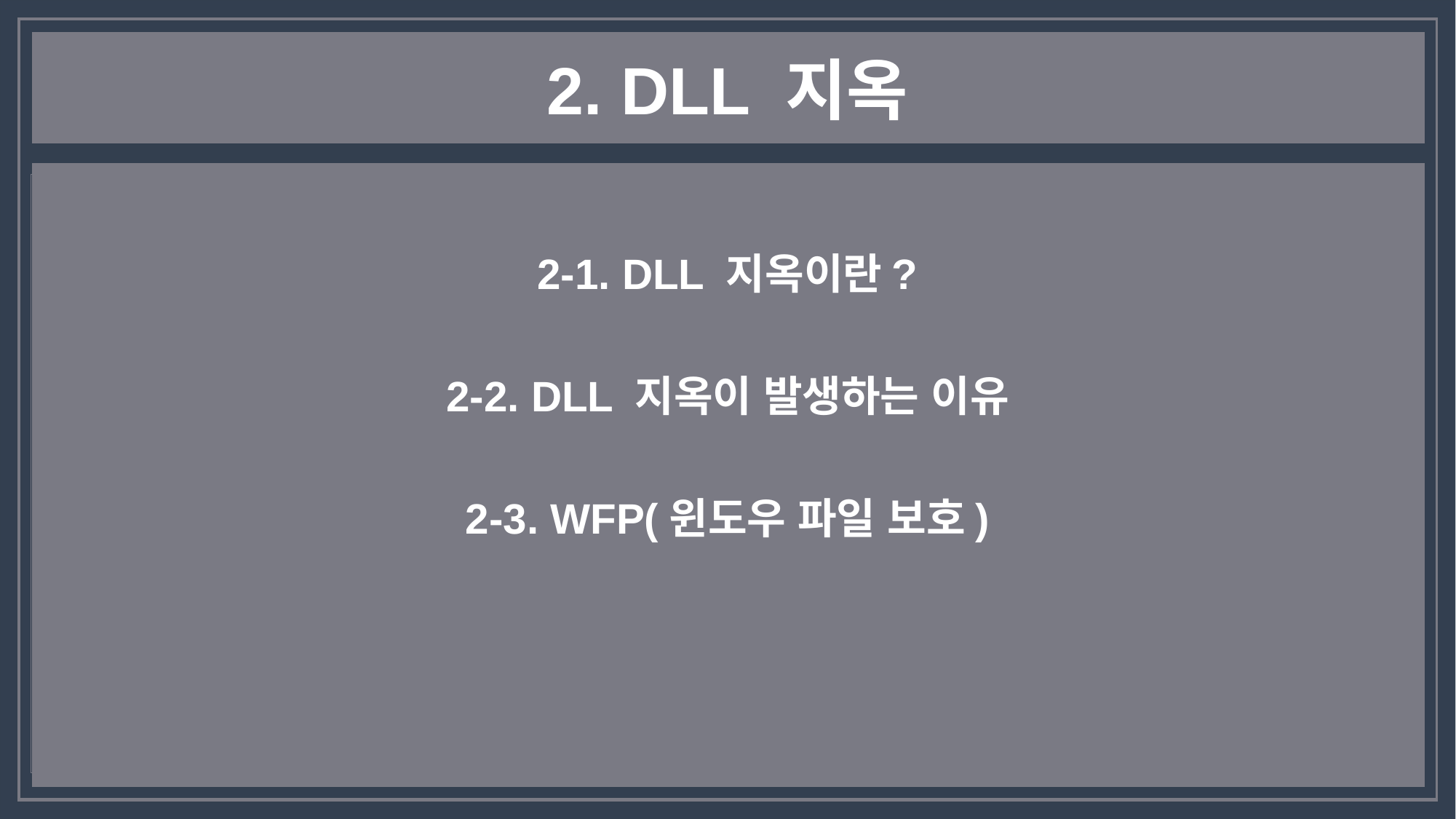

# 2. DLL 지옥

2-1. DLL 지옥이란?

2-2. DLL 지옥이 발생하는 이유

2-3. WFP(윈도우 파일 보호)